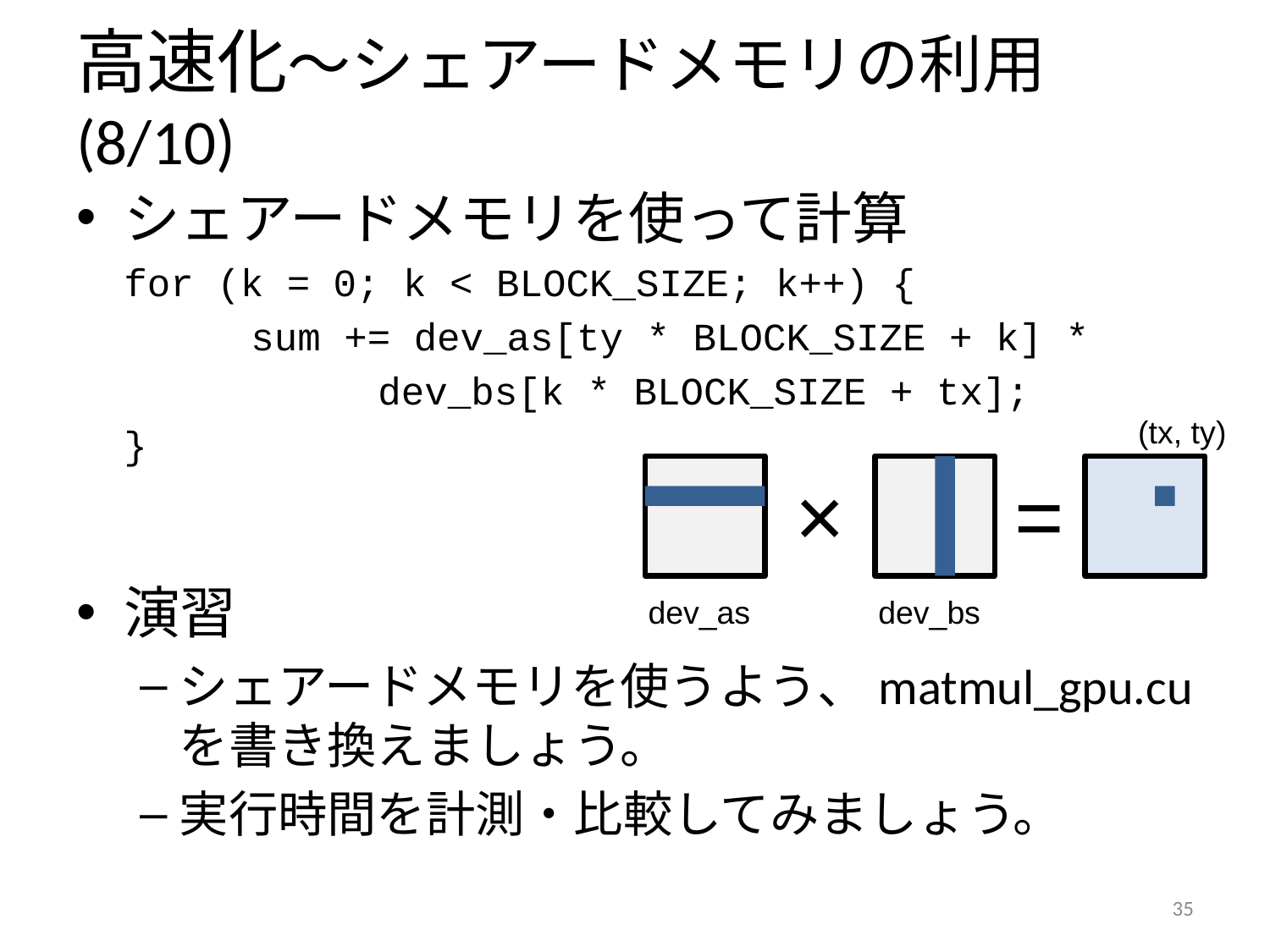

# 高速化～シェアードメモリの利用 (8/10)
シェアードメモリを使って計算
	for (k = 0; k < BLOCK_SIZE; k++) {
		sum += dev_as[ty * BLOCK_SIZE + k] *
			dev_bs[k * BLOCK_SIZE + tx];
	}

演習
シェアードメモリを使うよう、matmul_gpu.cuを書き換えましょう。
実行時間を計測・比較してみましょう。
(tx, ty)

×

=

dev_as
dev_bs
35